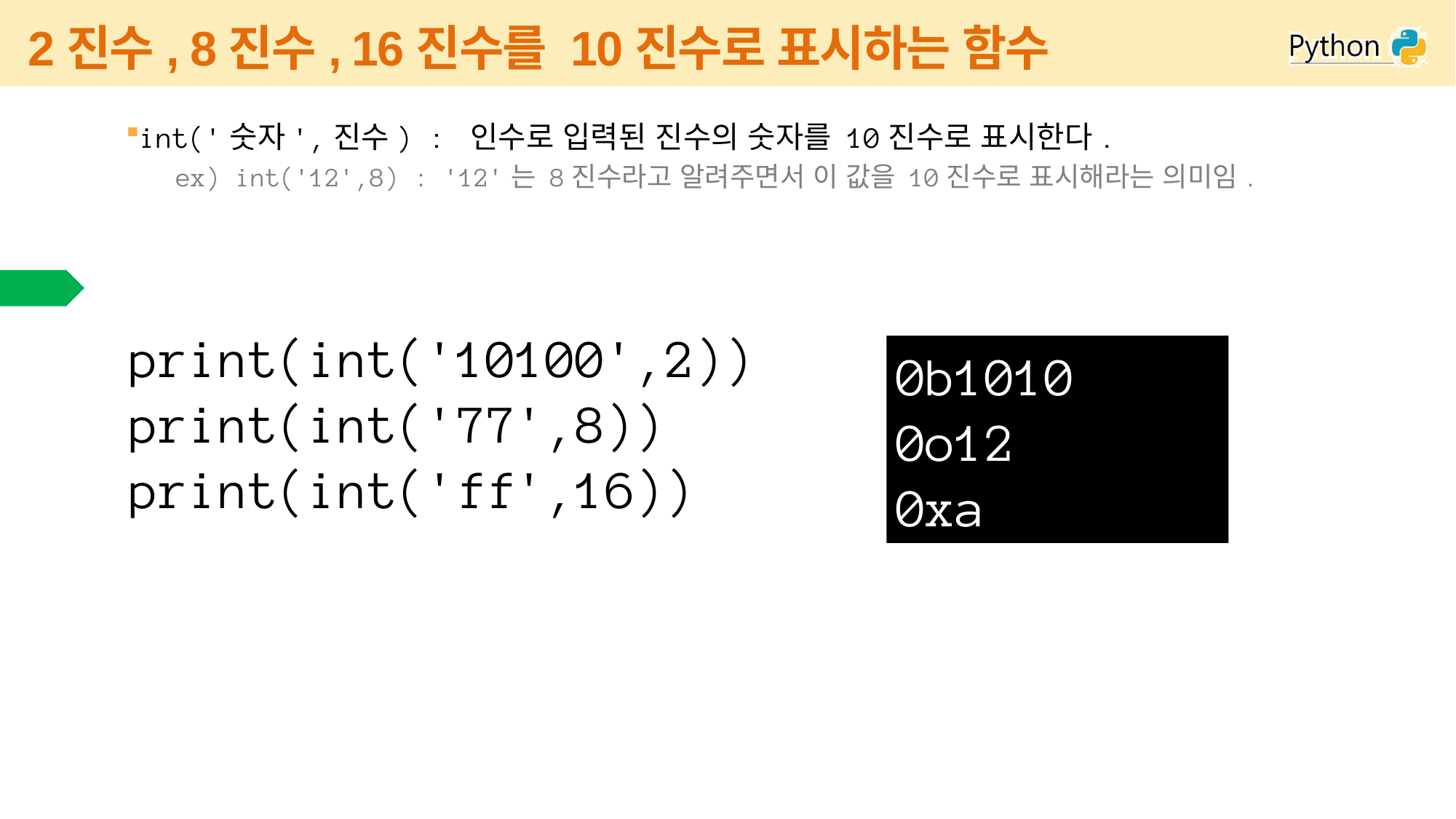

# 2진수, 8진수, 16진수를 10진수로 표시하는 함수
int('숫자',진수) : 인수로 입력된 진수의 숫자를 10진수로 표시한다.
ex) int('12',8) : '12'는 8진수라고 알려주면서 이 값을 10진수로 표시해라는 의미임.

코드
print(int('10100',2))
print(int('77',8))
print(int('ff',16))
0b1010
0o12
0xa